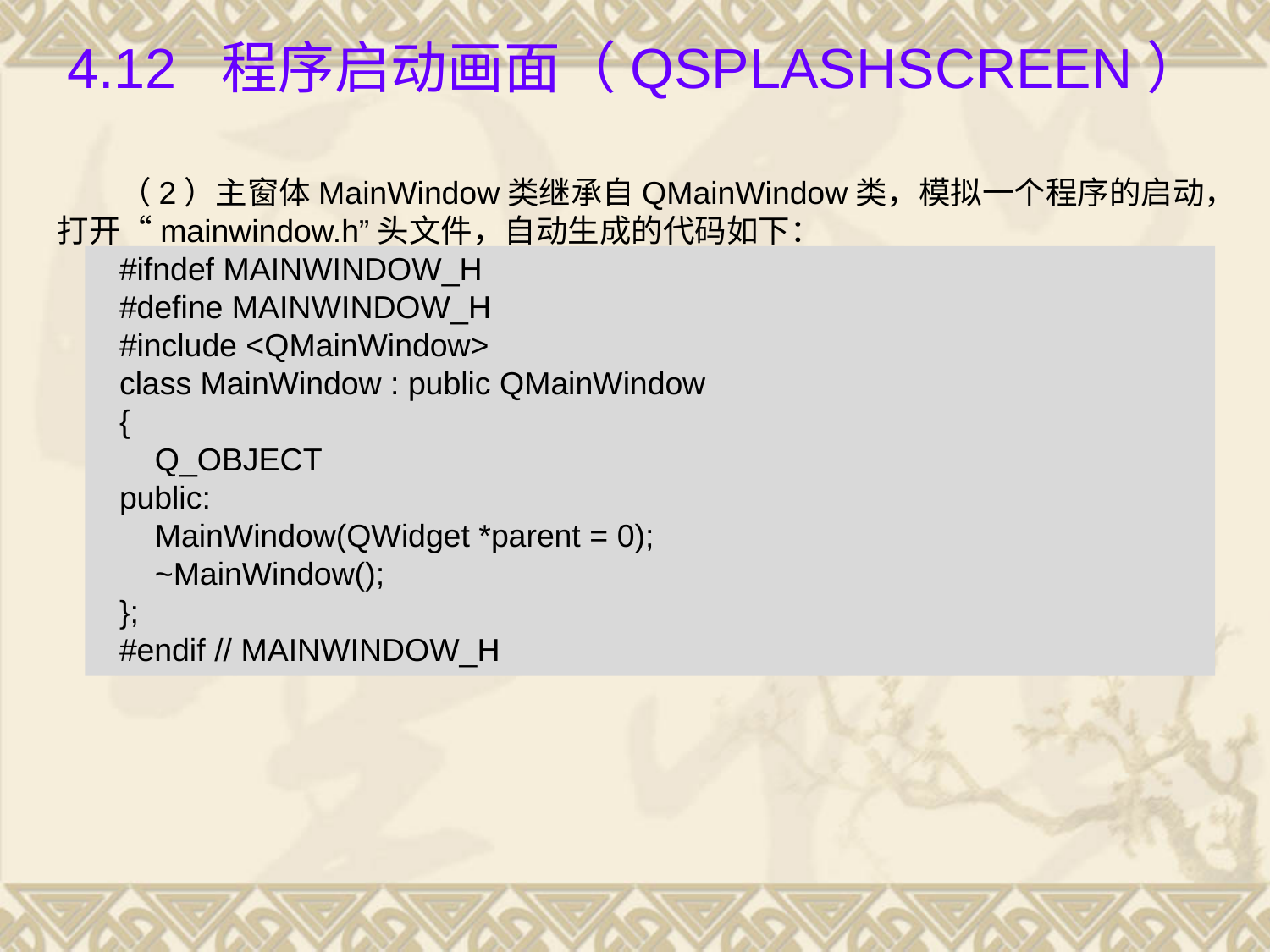

# 4.12  程序启动画面（QSplashScreen）
（2）主窗体MainWindow类继承自QMainWindow类，模拟一个程序的启动，打开“mainwindow.h”头文件，自动生成的代码如下：
#ifndef MAINWINDOW_H
#define MAINWINDOW_H
#include <QMainWindow>
class MainWindow : public QMainWindow
{
    Q_OBJECT
public:
    MainWindow(QWidget *parent = 0);
    ~MainWindow();
};
#endif // MAINWINDOW_H